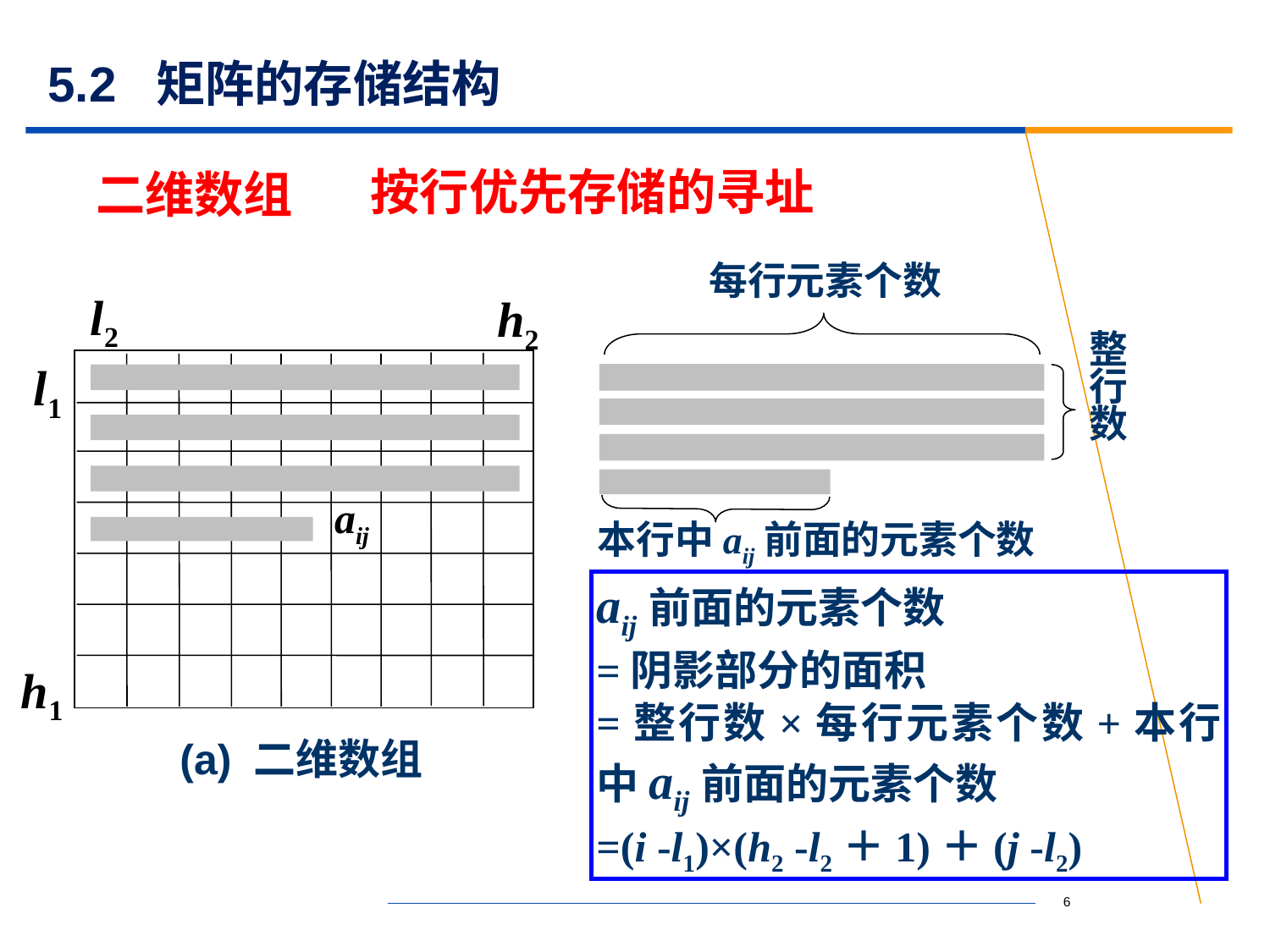

# 5.2  矩阵的存储结构
按行优先存储的寻址
二维数组

每行元素个数
整行数

本行中aij前面的元素个数
l2
h2

l1

aij

aij前面的元素个数
=阴影部分的面积
=整行数×每行元素个数+本行中aij前面的元素个数
=(i -l1)×(h2 -l2＋1)＋(j -l2)
h1
(a) 二维数组